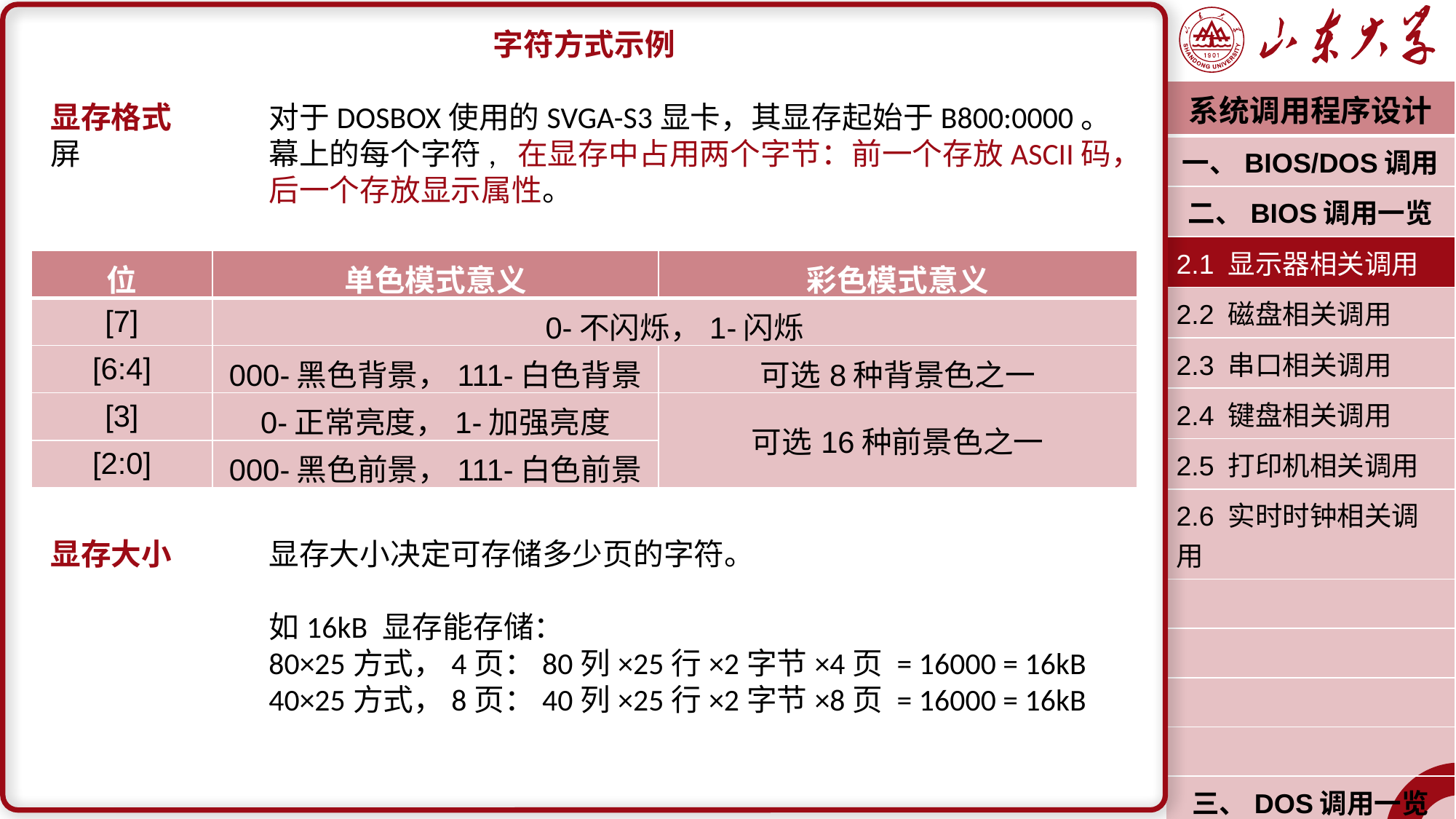

字符方式示例

显存格式	对于DOSBOX使用的SVGA-S3显卡，其显存起始于B800:0000。屏		幕上的每个字符,  在显存中占用两个字节：前一个存放ASCII码，		后一个存放显示属性。

显存大小	显存大小决定可存储多少页的字符。

		如16kB 显存能存储：
		80×25方式，4页：80列×25行×2字节×4页 = 16000 = 16kB
		40×25方式，8页：40列×25行×2字节×8页 = 16000 = 16kB

| 系统调用程序设计 |
| --- |
| 一、BIOS/DOS调用 |
| 二、BIOS调用一览 |
| 2.1 显示器相关调用 |
| 2.2 磁盘相关调用 |
| 2.3 串口相关调用 |
| 2.4 键盘相关调用 |
| 2.5 打印机相关调用 |
| 2.6 实时时钟相关调用 |
|  |
|  |
|  |
|  |
| 三、DOS调用一览 |
| 潘润宇 2022.10 |
| 位 | 单色模式意义 | 彩色模式意义 |
| --- | --- | --- |
| [7] | 0-不闪烁，1-闪烁 |  |
| [6:4] | 000-黑色背景，111-白色背景 | 可选8种背景色之一 |
| [3] | 0-正常亮度，1-加强亮度 | 可选16种前景色之一 |
| [2:0] | 000-黑色前景，111-白色前景 |  |